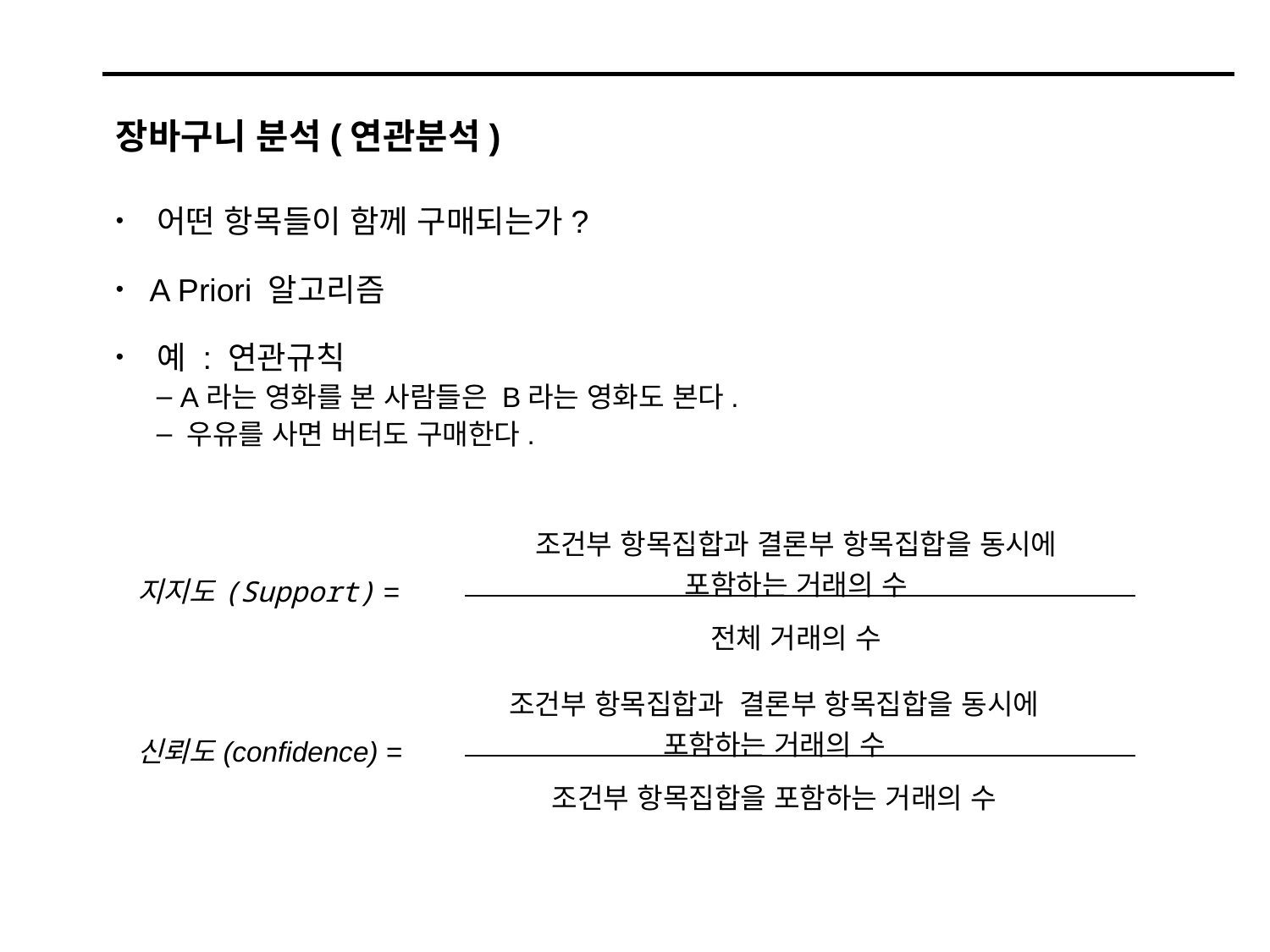

# 장바구니 분석(연관분석)
 어떤 항목들이 함께 구매되는가?
 A Priori 알고리즘
 예 : 연관규칙
 A라는 영화를 본 사람들은 B라는 영화도 본다.
 우유를 사면 버터도 구매한다.
| 지지도(Support) = | 조건부 항목집합과 결론부 항목집합을 동시에 포함하는 거래의 수 |
| --- | --- |
|  | 전체 거래의 수 |
| 신뢰도(confidence) = | 조건부 항목집합과 결론부 항목집합을 동시에 포함하는 거래의 수 |
| --- | --- |
|  | 조건부 항목집합을 포함하는 거래의 수 |